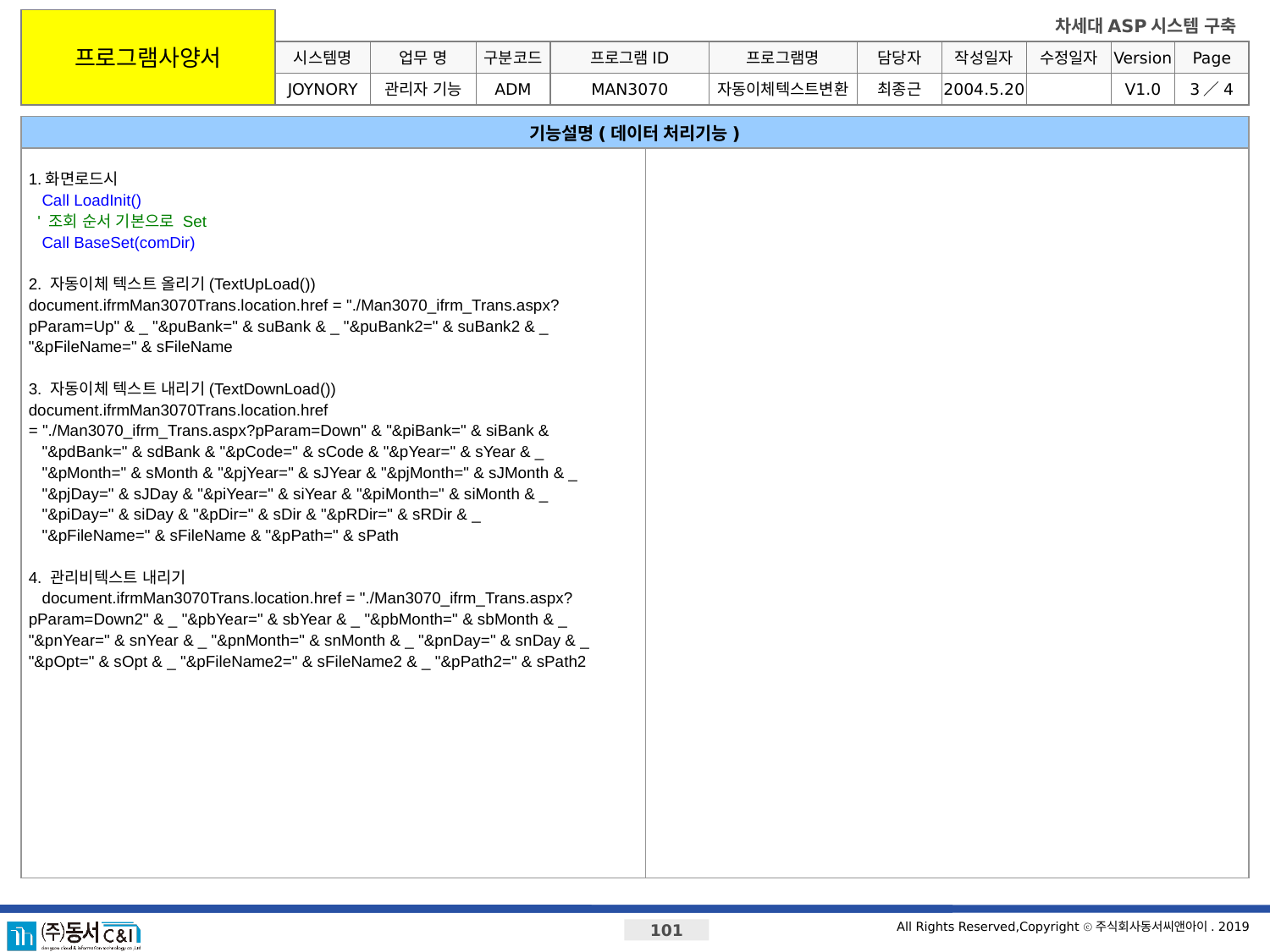

프로그램사양서
시스템명
업무 명
구분코드
프로그램ID
프로그램명
JOYNORY
관리자 기능
ADM
MAN3070
자동이체텍스트변환
최종근
2004.5.20

V1.0
3／4
기능설명(데이터 처리기능)
1.화면로드시
   Call LoadInit()
  ' 조회 순서 기본으로 Set
   Call BaseSet(comDir)

2. 자동이체 텍스트 올리기(TextUpLoad())
document.ifrmMan3070Trans.location.href = "./Man3070_ifrm_Trans.aspx?pParam=Up" & _ "&puBank=" & suBank & _ "&puBank2=" & suBank2 & _ "&pFileName=" & sFileName

3. 자동이체 텍스트 내리기(TextDownLoad())
document.ifrmMan3070Trans.location.href
= "./Man3070_ifrm_Trans.aspx?pParam=Down" & "&piBank=" & siBank &
   "&pdBank=" & sdBank & "&pCode=" & sCode & "&pYear=" & sYear & _
   "&pMonth=" & sMonth & "&pjYear=" & sJYear & "&pjMonth=" & sJMonth & _
   "&pjDay=" & sJDay & "&piYear=" & siYear & "&piMonth=" & siMonth & _
   "&piDay=" & siDay & "&pDir=" & sDir & "&pRDir=" & sRDir & _
   "&pFileName=" & sFileName & "&pPath=" & sPath

4. 관리비텍스트 내리기
   document.ifrmMan3070Trans.location.href = "./Man3070_ifrm_Trans.aspx?pParam=Down2" & _ "&pbYear=" & sbYear & _ "&pbMonth=" & sbMonth & _ "&pnYear=" & snYear & _ "&pnMonth=" & snMonth & _ "&pnDay=" & snDay & _ "&pOpt=" & sOpt & _ "&pFileName2=" & sFileName2 & _ "&pPath2=" & sPath2